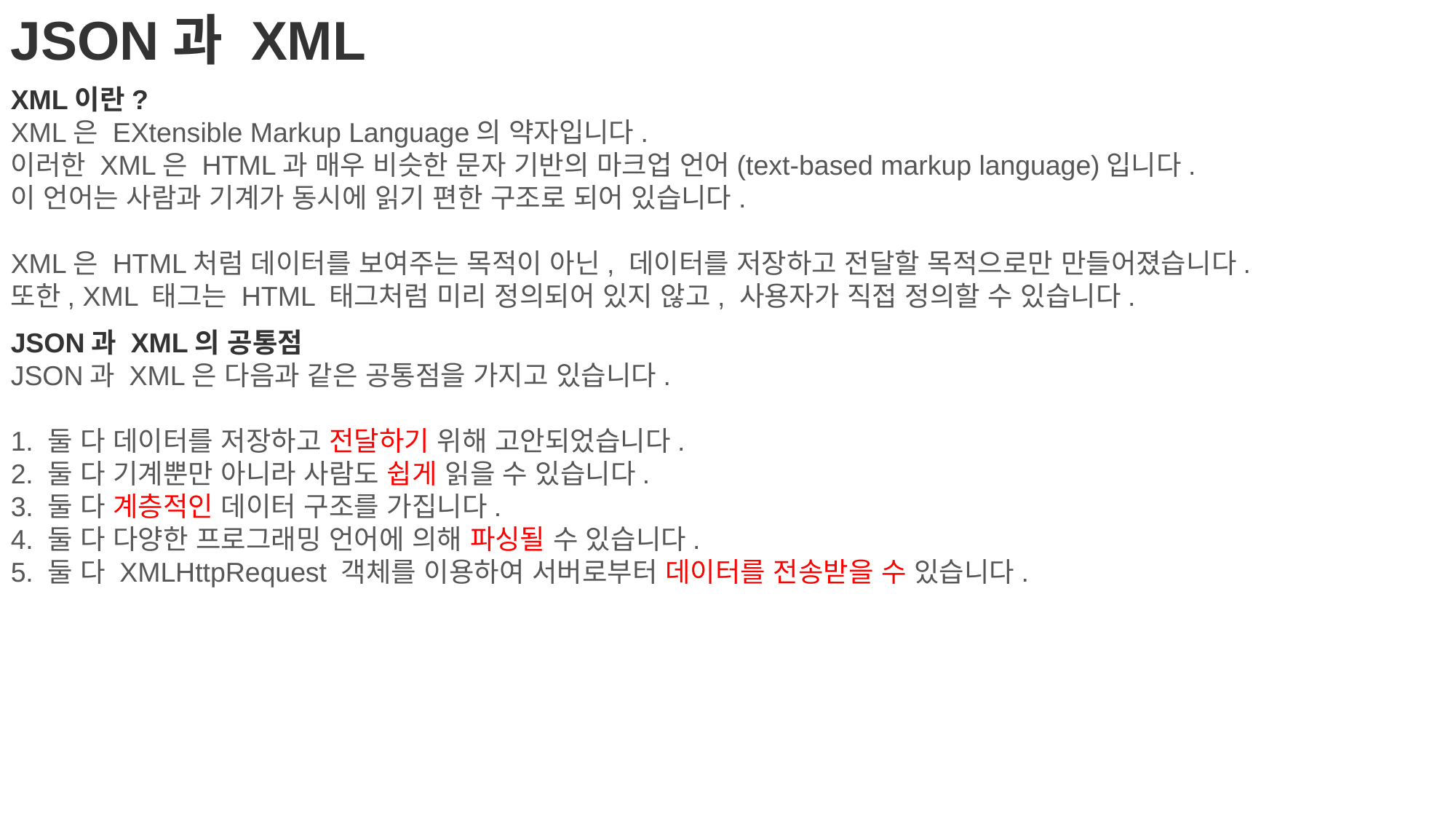

JSON과 XML
XML이란?
XML은 EXtensible Markup Language의 약자입니다.
이러한 XML은 HTML과 매우 비슷한 문자 기반의 마크업 언어(text-based markup language)입니다.
이 언어는 사람과 기계가 동시에 읽기 편한 구조로 되어 있습니다.

XML은 HTML처럼 데이터를 보여주는 목적이 아닌, 데이터를 저장하고 전달할 목적으로만 만들어졌습니다.
또한, XML 태그는 HTML 태그처럼 미리 정의되어 있지 않고, 사용자가 직접 정의할 수 있습니다.
JSON과 XML의 공통점
JSON과 XML은 다음과 같은 공통점을 가지고 있습니다.

1. 둘 다 데이터를 저장하고 전달하기 위해 고안되었습니다.
2. 둘 다 기계뿐만 아니라 사람도 쉽게 읽을 수 있습니다.
3. 둘 다 계층적인 데이터 구조를 가집니다.
4. 둘 다 다양한 프로그래밍 언어에 의해 파싱될 수 있습니다.
5. 둘 다 XMLHttpRequest 객체를 이용하여 서버로부터 데이터를 전송받을 수 있습니다.